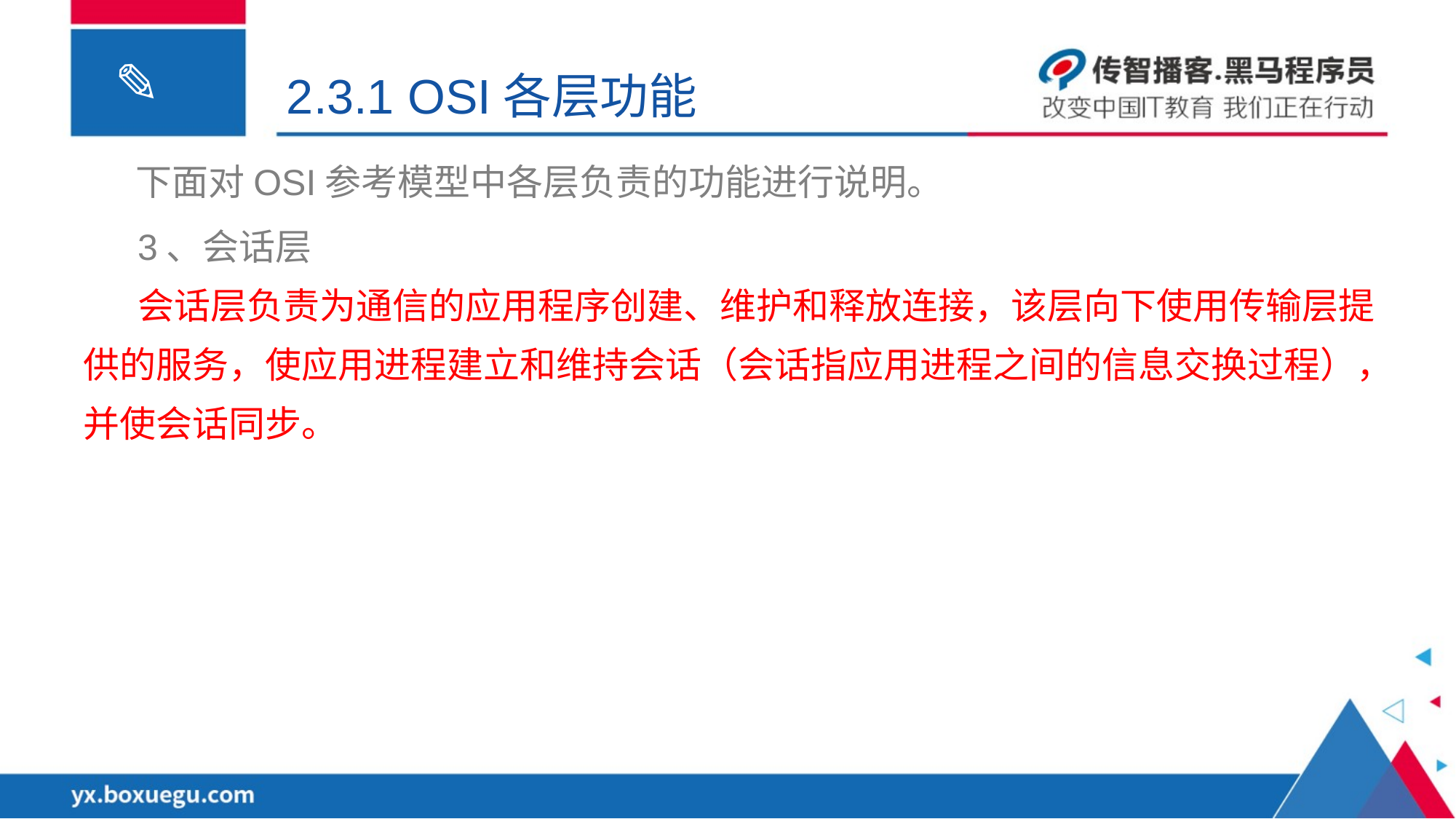

2.3.1 OSI各层功能
下面对OSI参考模型中各层负责的功能进行说明。
3、会话层
会话层负责为通信的应用程序创建、维护和释放连接，该层向下使用传输层提供的服务，使应用进程建立和维持会话（会话指应用进程之间的信息交换过程），并使会话同步。